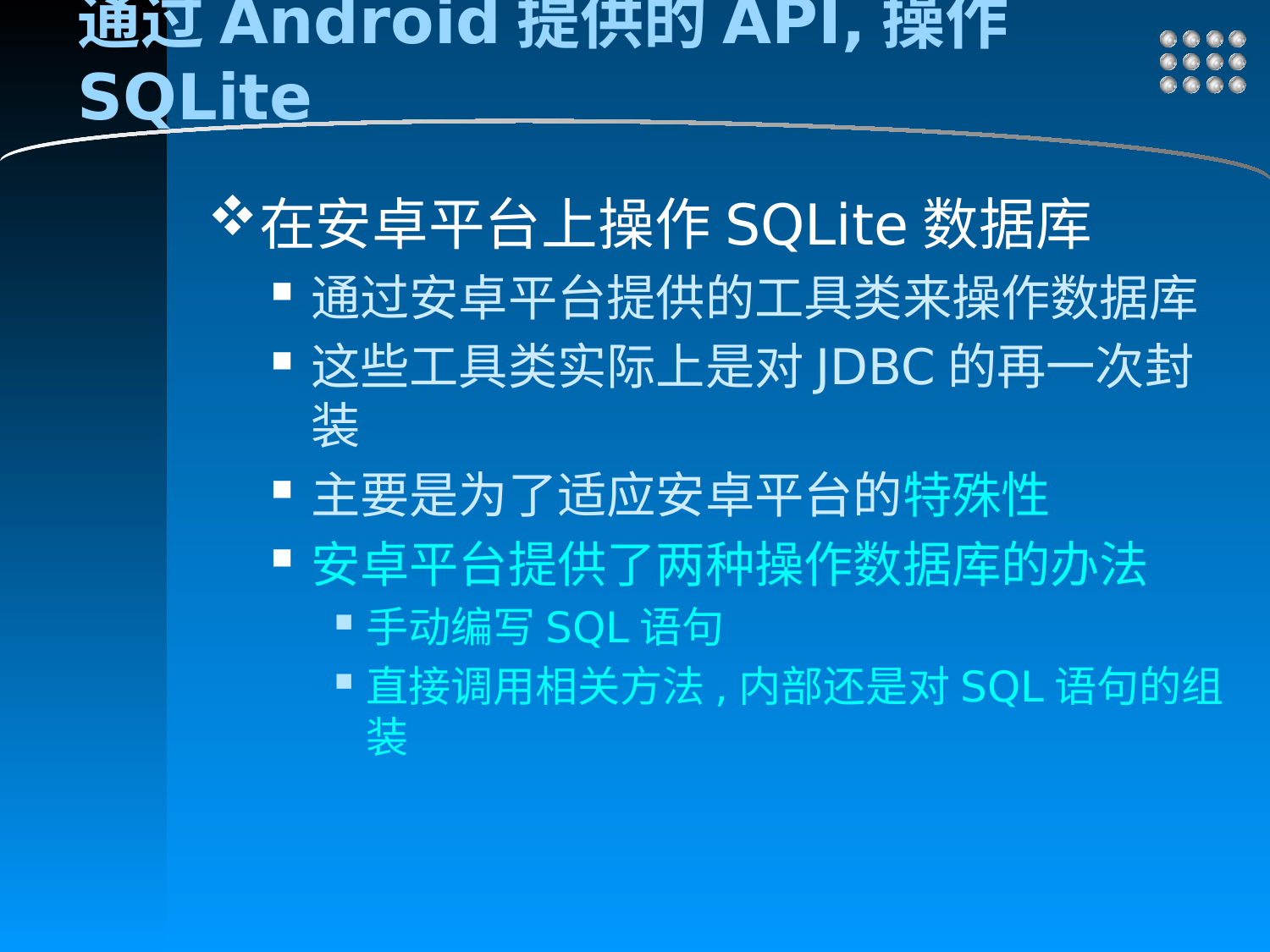

# 通过Android提供的API,操作SQLite
在安卓平台上操作SQLite数据库
通过安卓平台提供的工具类来操作数据库
这些工具类实际上是对JDBC的再一次封装
主要是为了适应安卓平台的特殊性
安卓平台提供了两种操作数据库的办法
手动编写SQL语句
直接调用相关方法,内部还是对SQL语句的组装